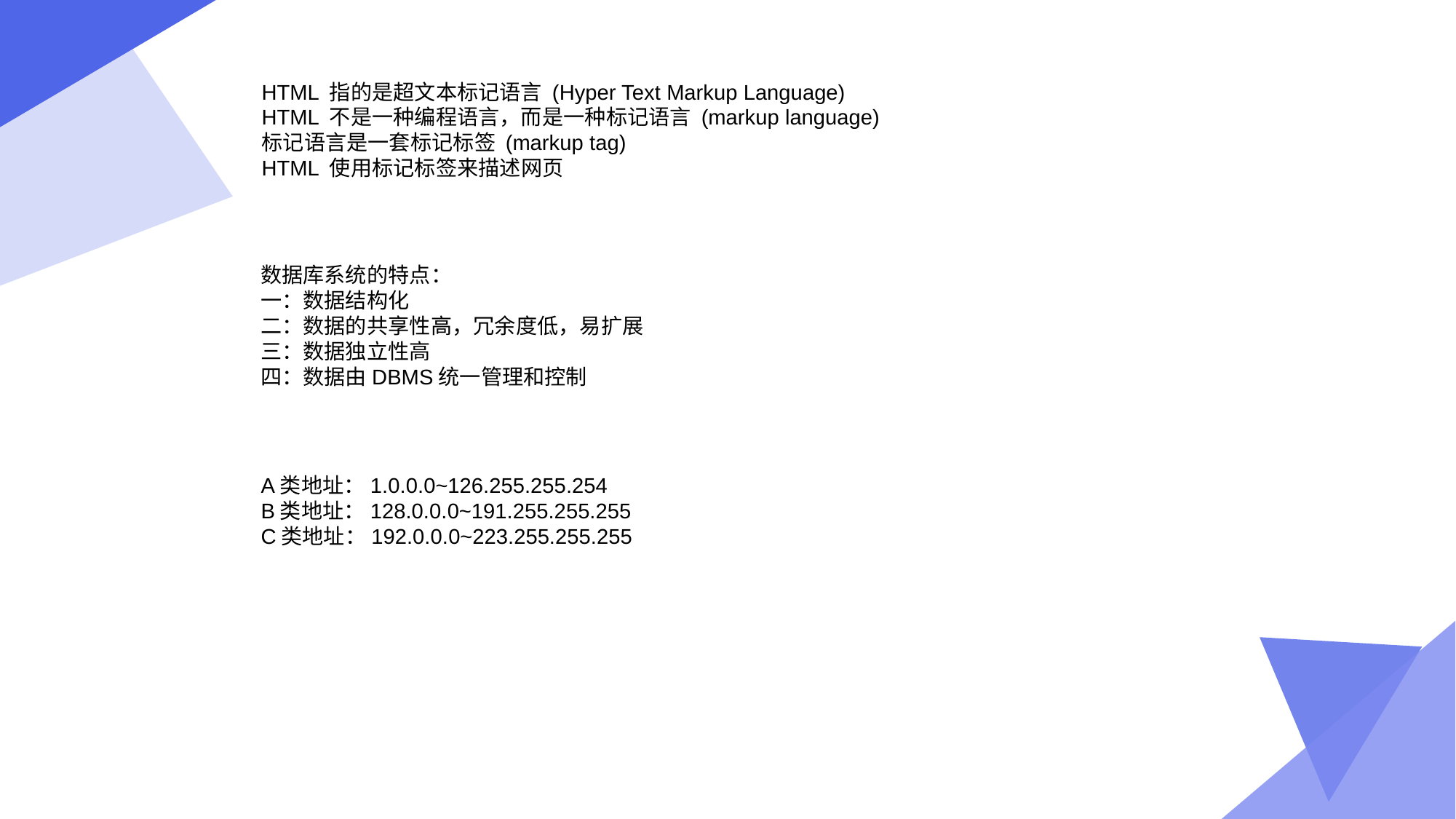

HTML 指的是超文本标记语言 (Hyper Text Markup Language)
HTML 不是一种编程语言，而是一种标记语言 (markup language)
标记语言是一套标记标签 (markup tag)
HTML 使用标记标签来描述网页
数据库系统的特点：
一：数据结构化
二：数据的共享性高，冗余度低，易扩展
三：数据独立性高
四：数据由DBMS统一管理和控制
A类地址：1.0.0.0~126.255.255.254
B类地址：128.0.0.0~191.255.255.255
C类地址：192.0.0.0~223.255.255.255